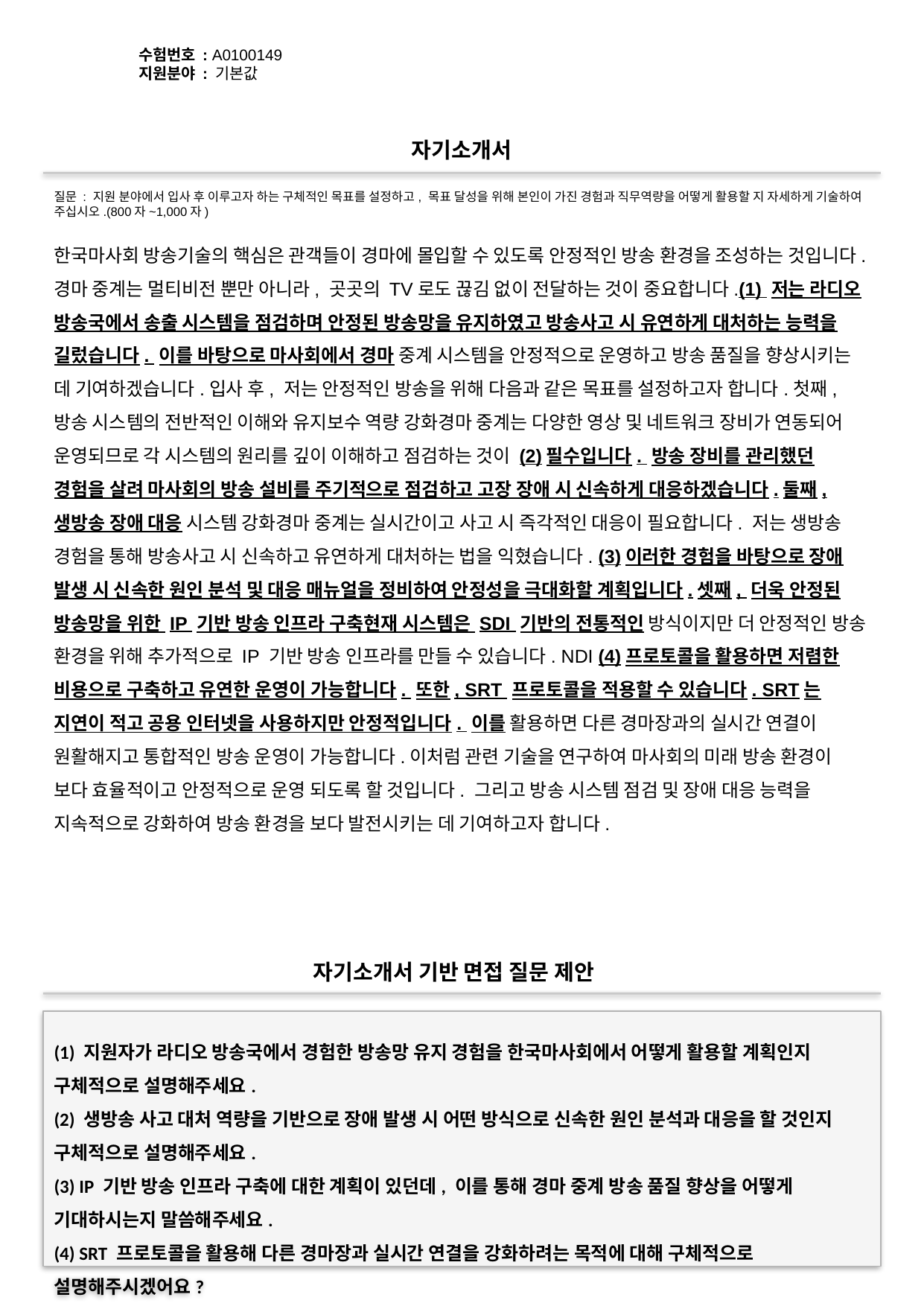

수험번호 : A0100149
지원분야 : 기본값
#

자기소개서

질문 : 지원 분야에서 입사 후 이루고자 하는 구체적인 목표를 설정하고, 목표 달성을 위해 본인이 가진 경험과 직무역량을 어떻게 활용할 지 자세하게 기술하여 주십시오.(800자~1,000자)

한국마사회 방송기술의 핵심은 관객들이 경마에 몰입할 수 있도록 안정적인 방송 환경을 조성하는 것입니다. 경마 중계는 멀티비전 뿐만 아니라, 곳곳의 TV로도 끊김 없이 전달하는 것이 중요합니다.(1) 저는 라디오 방송국에서 송출 시스템을 점검하며 안정된 방송망을 유지하였고 방송사고 시 유연하게 대처하는 능력을 길렀습니다. 이를 바탕으로 마사회에서 경마 중계 시스템을 안정적으로 운영하고 방송 품질을 향상시키는 데 기여하겠습니다.입사 후, 저는 안정적인 방송을 위해 다음과 같은 목표를 설정하고자 합니다.첫째, 방송 시스템의 전반적인 이해와 유지보수 역량 강화경마 중계는 다양한 영상 및 네트워크 장비가 연동되어 운영되므로 각 시스템의 원리를 깊이 이해하고 점검하는 것이 (2)필수입니다. 방송 장비를 관리했던 경험을 살려 마사회의 방송 설비를 주기적으로 점검하고 고장 장애 시 신속하게 대응하겠습니다.둘째, 생방송 장애 대응 시스템 강화경마 중계는 실시간이고 사고 시 즉각적인 대응이 필요합니다. 저는 생방송 경험을 통해 방송사고 시 신속하고 유연하게 대처하는 법을 익혔습니다. (3)이러한 경험을 바탕으로 장애 발생 시 신속한 원인 분석 및 대응 매뉴얼을 정비하여 안정성을 극대화할 계획입니다.셋째, 더욱 안정된 방송망을 위한 IP 기반 방송 인프라 구축현재 시스템은 SDI 기반의 전통적인 방식이지만 더 안정적인 방송 환경을 위해 추가적으로 IP 기반 방송 인프라를 만들 수 있습니다. NDI (4)프로토콜을 활용하면 저렴한 비용으로 구축하고 유연한 운영이 가능합니다. 또한, SRT 프로토콜을 적용할 수 있습니다. SRT는 지연이 적고 공용 인터넷을 사용하지만 안정적입니다. 이를 활용하면 다른 경마장과의 실시간 연결이 원활해지고 통합적인 방송 운영이 가능합니다.이처럼 관련 기술을 연구하여 마사회의 미래 방송 환경이 보다 효율적이고 안정적으로 운영 되도록 할 것입니다. 그리고 방송 시스템 점검 및 장애 대응 능력을 지속적으로 강화하여 방송 환경을 보다 발전시키는 데 기여하고자 합니다.

자기소개서 기반 면접 질문 제안

(1) 지원자가 라디오 방송국에서 경험한 방송망 유지 경험을 한국마사회에서 어떻게 활용할 계획인지 구체적으로 설명해주세요.
(2) 생방송 사고 대처 역량을 기반으로 장애 발생 시 어떤 방식으로 신속한 원인 분석과 대응을 할 것인지 구체적으로 설명해주세요.
(3) IP 기반 방송 인프라 구축에 대한 계획이 있던데, 이를 통해 경마 중계 방송 품질 향상을 어떻게 기대하시는지 말씀해주세요.
(4) SRT 프로토콜을 활용해 다른 경마장과 실시간 연결을 강화하려는 목적에 대해 구체적으로 설명해주시겠어요?